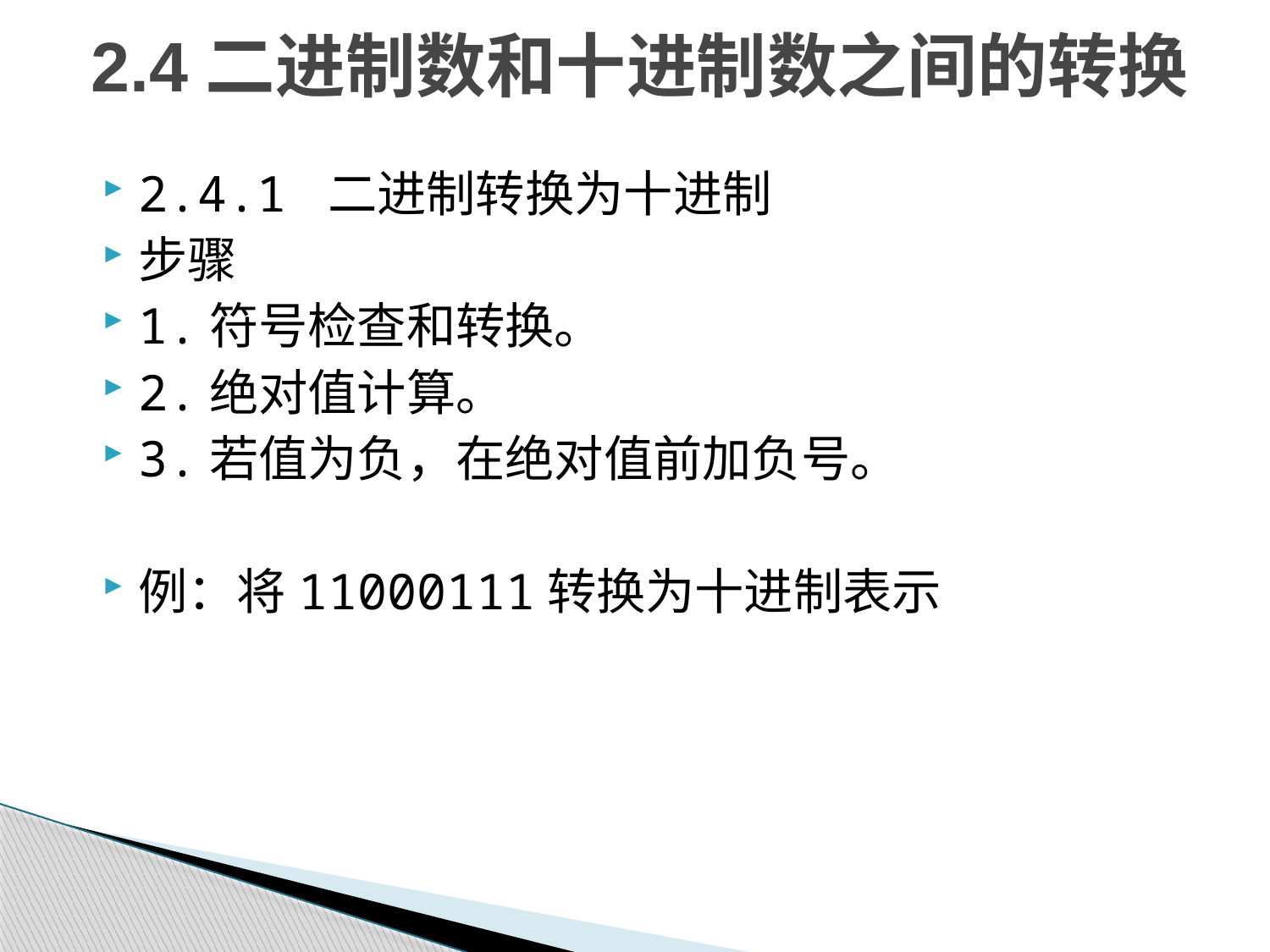

# 2.4二进制数和十进制数之间的转换
2.4.1 二进制转换为十进制
步骤
1.符号检查和转换。
2.绝对值计算。
3.若值为负，在绝对值前加负号。

例：将11000111转换为十进制表示

27